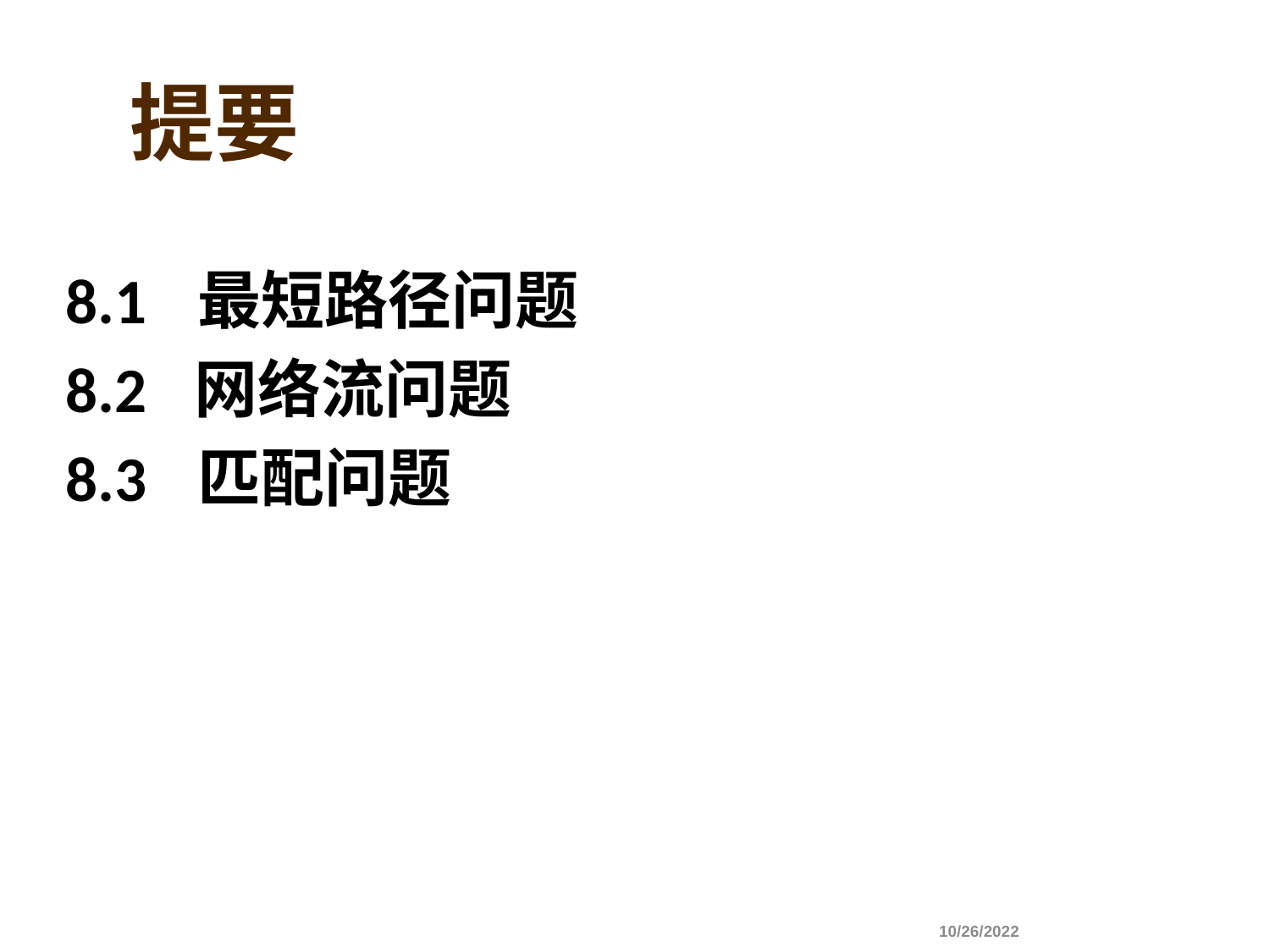

提要
8.1  最短路径问题
8.2  网络流问题
8.3  匹配问题
		 				            10/26/2022